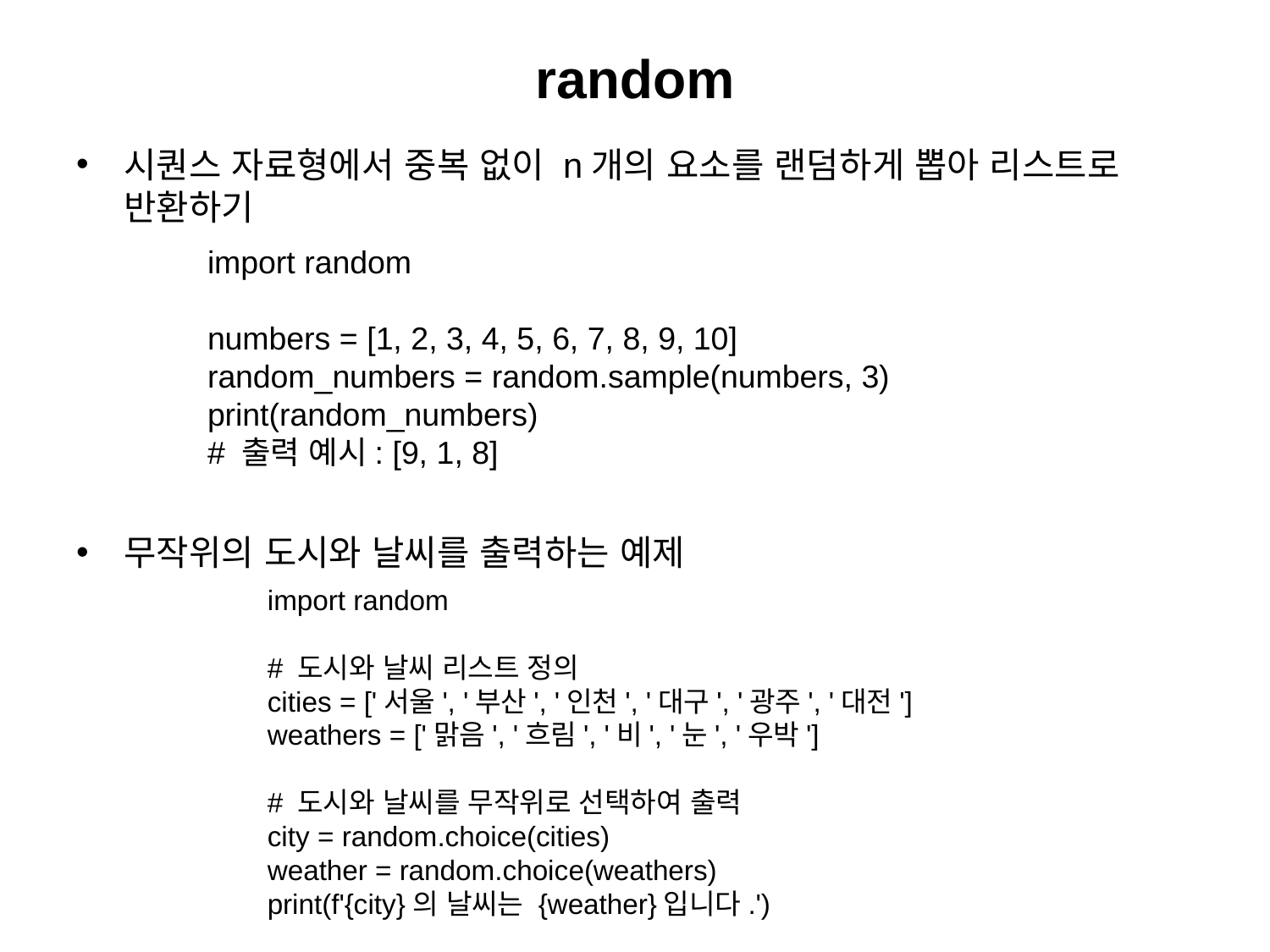

# random
시퀀스 자료형에서 중복 없이 n개의 요소를 랜덤하게 뽑아 리스트로 반환하기

무작위의 도시와 날씨를 출력하는 예제
import random

numbers = [1, 2, 3, 4, 5, 6, 7, 8, 9, 10]
random_numbers = random.sample(numbers, 3)
print(random_numbers)
# 출력 예시: [9, 1, 8]
import random

# 도시와 날씨 리스트 정의
cities = ['서울', '부산', '인천', '대구', '광주', '대전']
weathers = ['맑음', '흐림', '비', '눈', '우박']

# 도시와 날씨를 무작위로 선택하여 출력
city = random.choice(cities)
weather = random.choice(weathers)
print(f'{city}의 날씨는 {weather}입니다.')